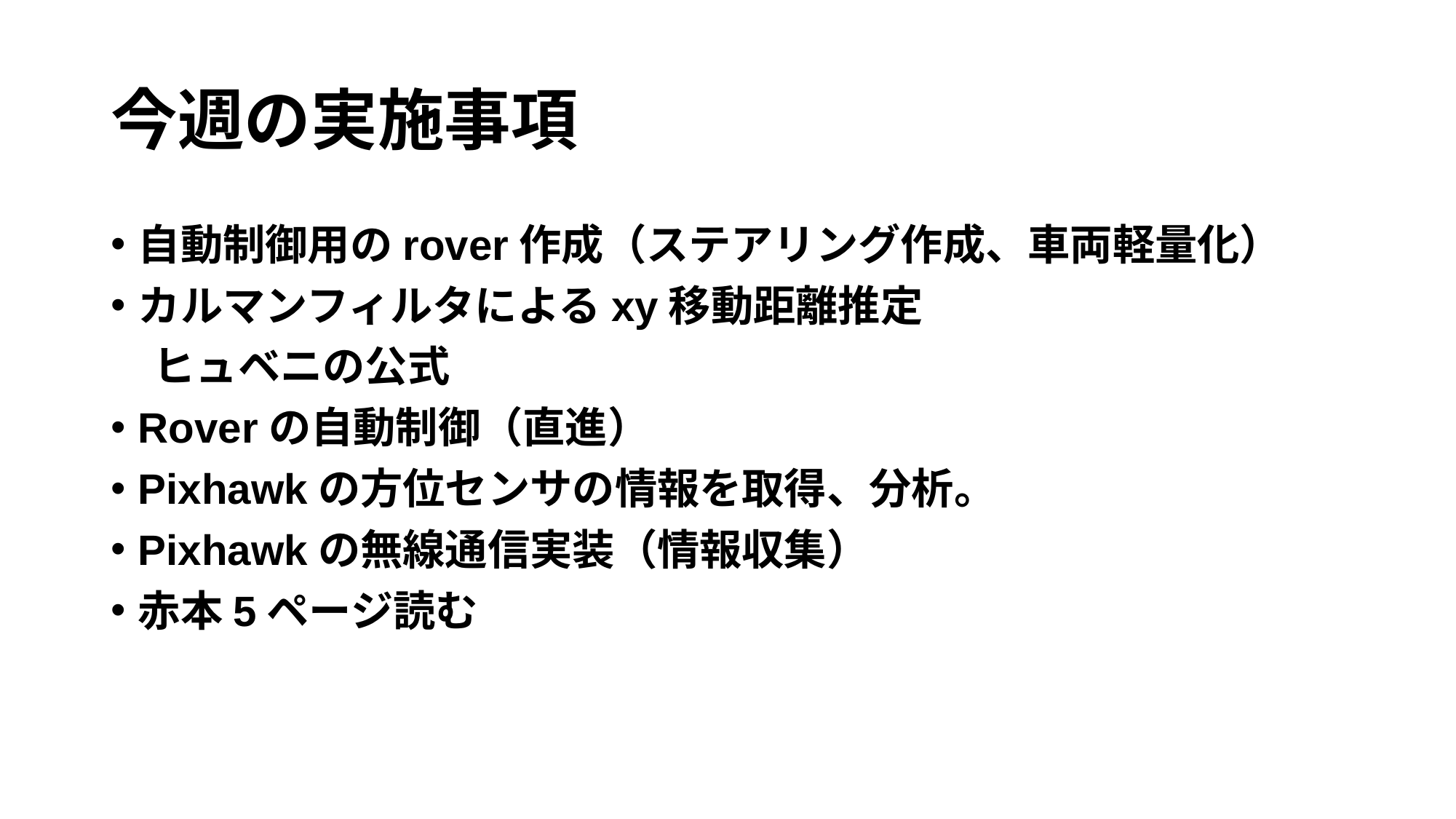

# 今週の実施事項
自動制御用のrover作成（ステアリング作成、車両軽量化）
カルマンフィルタによるxy移動距離推定
　ヒュベニの公式
Roverの自動制御（直進）
Pixhawkの方位センサの情報を取得、分析。
Pixhawkの無線通信実装（情報収集）
赤本5ページ読む